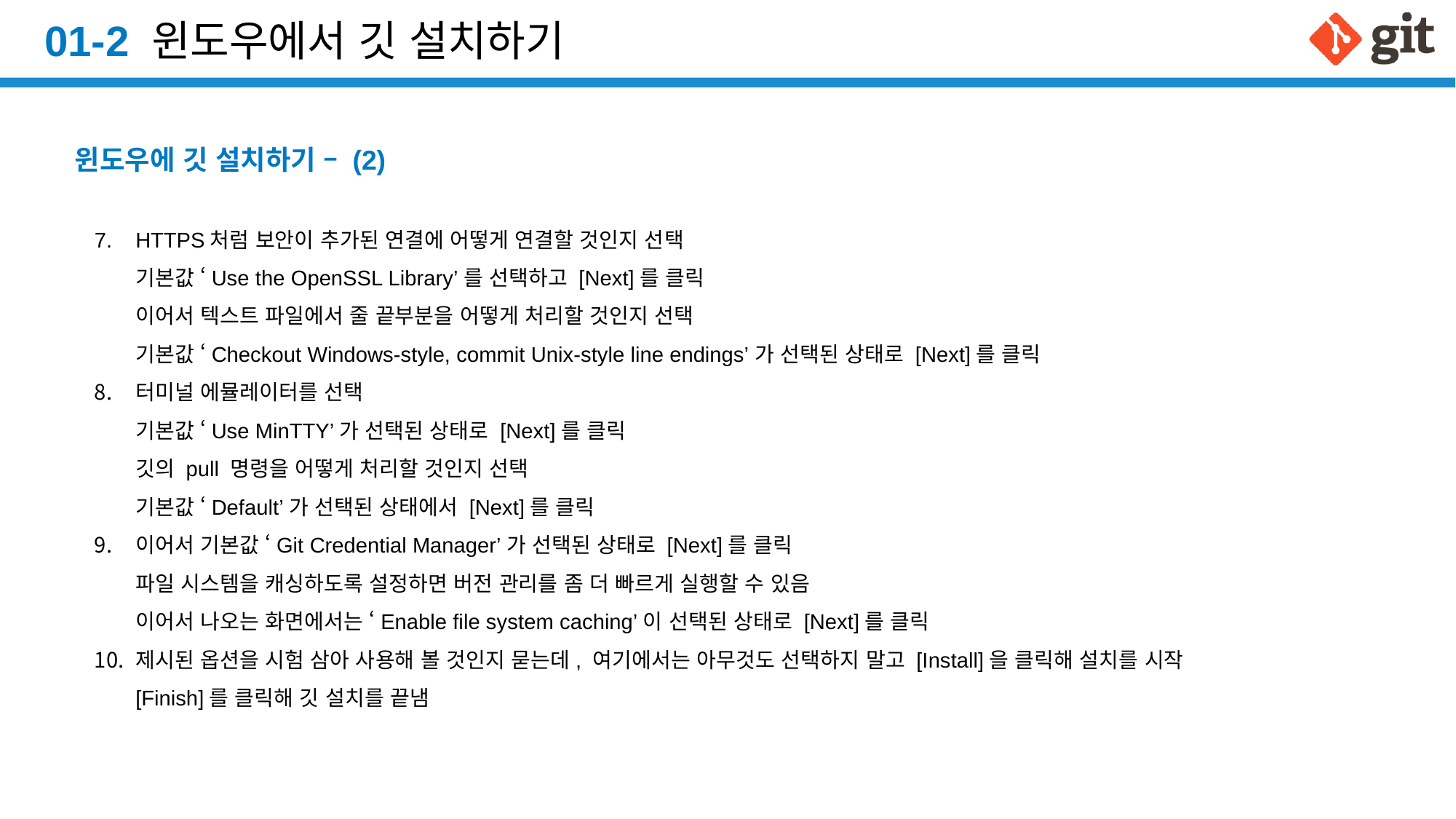

# 01-2 윈도우에서 깃 설치하기
윈도우에 깃 설치하기 – (2)
HTTPS처럼 보안이 추가된 연결에 어떻게 연결할 것인지 선택
기본값 ‘Use the OpenSSL Library’를 선택하고 [Next]를 클릭
이어서 텍스트 파일에서 줄 끝부분을 어떻게 처리할 것인지 선택
기본값 ‘Checkout Windows-style, commit Unix-style line endings’가 선택된 상태로 [Next]를 클릭
터미널 에뮬레이터를 선택
기본값 ‘Use MinTTY’가 선택된 상태로 [Next]를 클릭
깃의 pull 명령을 어떻게 처리할 것인지 선택
기본값 ‘Default’가 선택된 상태에서 [Next]를 클릭
이어서 기본값 ‘Git Credential Manager’가 선택된 상태로 [Next]를 클릭
파일 시스템을 캐싱하도록 설정하면 버전 관리를 좀 더 빠르게 실행할 수 있음
이어서 나오는 화면에서는 ‘Enable file system caching’이 선택된 상태로 [Next]를 클릭
제시된 옵션을 시험 삼아 사용해 볼 것인지 묻는데, 여기에서는 아무것도 선택하지 말고 [Install]을 클릭해 설치를 시작
[Finish]를 클릭해 깃 설치를 끝냄